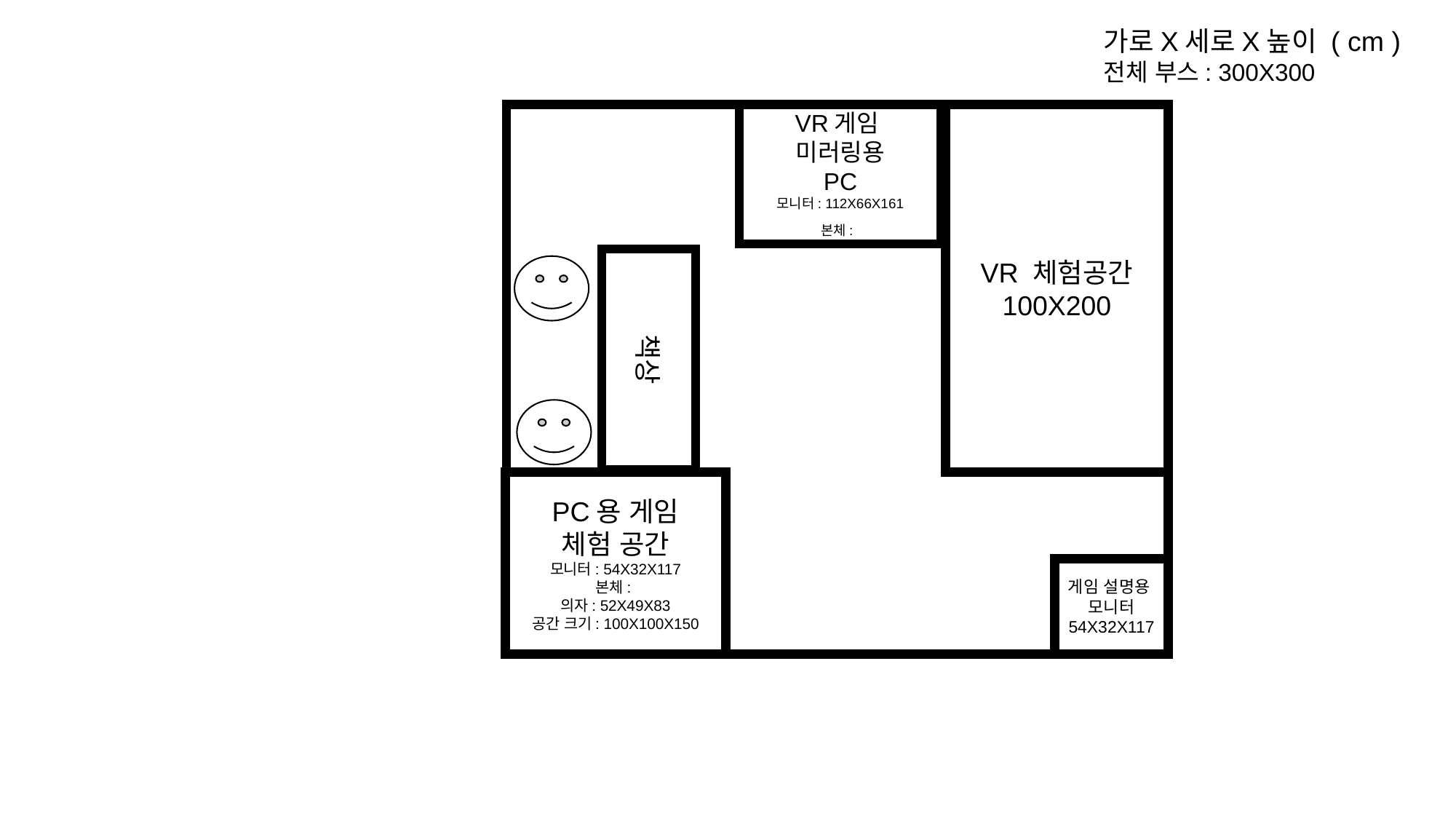

가로X세로X높이 ( cm )
전체 부스: 300X300
VR게임
미러링용
PC
모니터: 112X66X161
본체:

VR 체험공간
100X200

책상

PC용 게임
체험 공간
모니터: 54X32X117
본체:
의자: 52X49X83
공간 크기: 100X100X150
게임 설명용
모니터
54X32X117